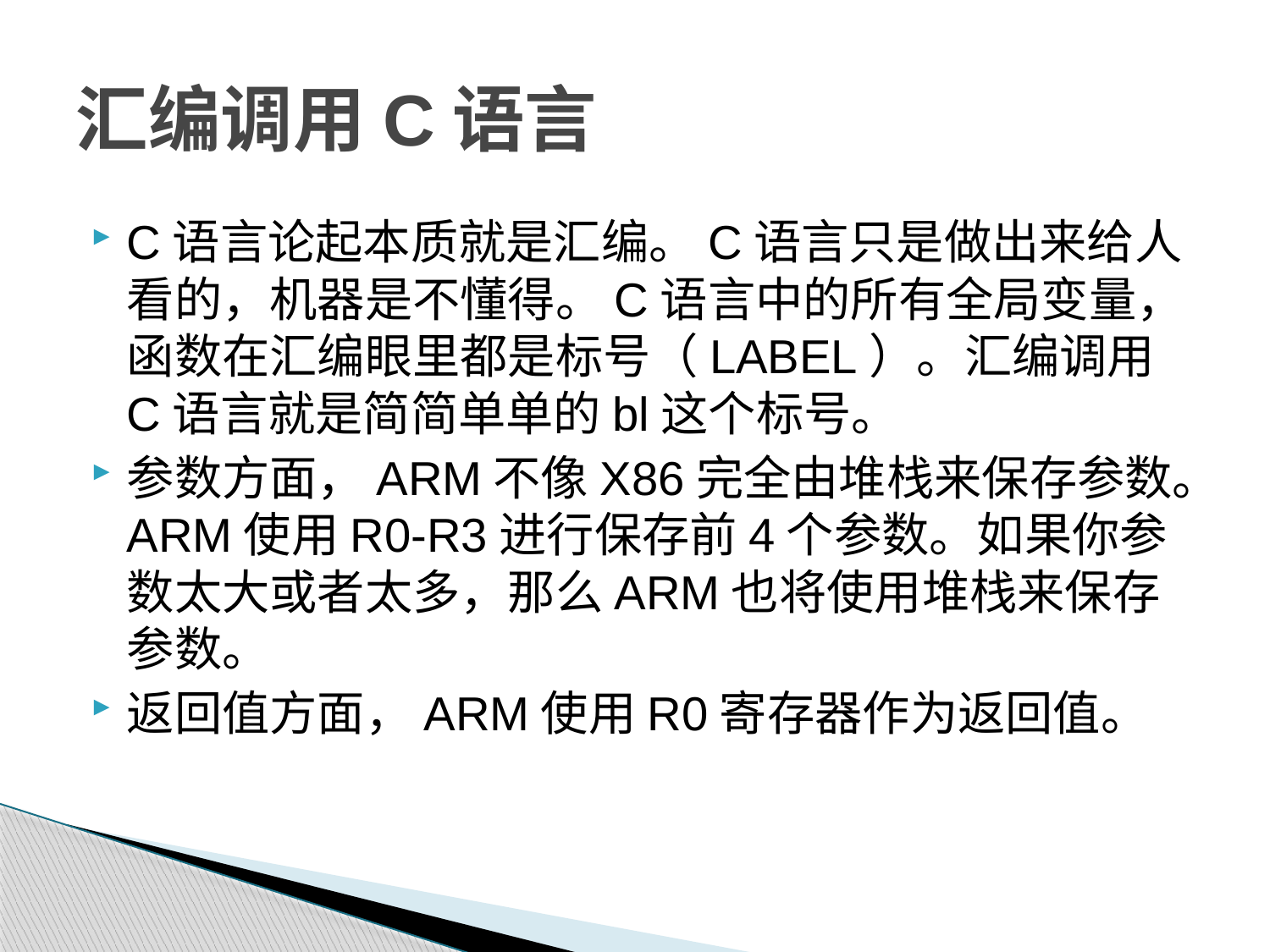

# 汇编调用C语言
C语言论起本质就是汇编。C语言只是做出来给人看的，机器是不懂得。C语言中的所有全局变量，函数在汇编眼里都是标号（LABEL）。汇编调用C语言就是简简单单的bl这个标号。
参数方面，ARM不像X86完全由堆栈来保存参数。ARM使用R0-R3进行保存前4个参数。如果你参数太大或者太多，那么ARM也将使用堆栈来保存参数。
返回值方面，ARM使用R0寄存器作为返回值。